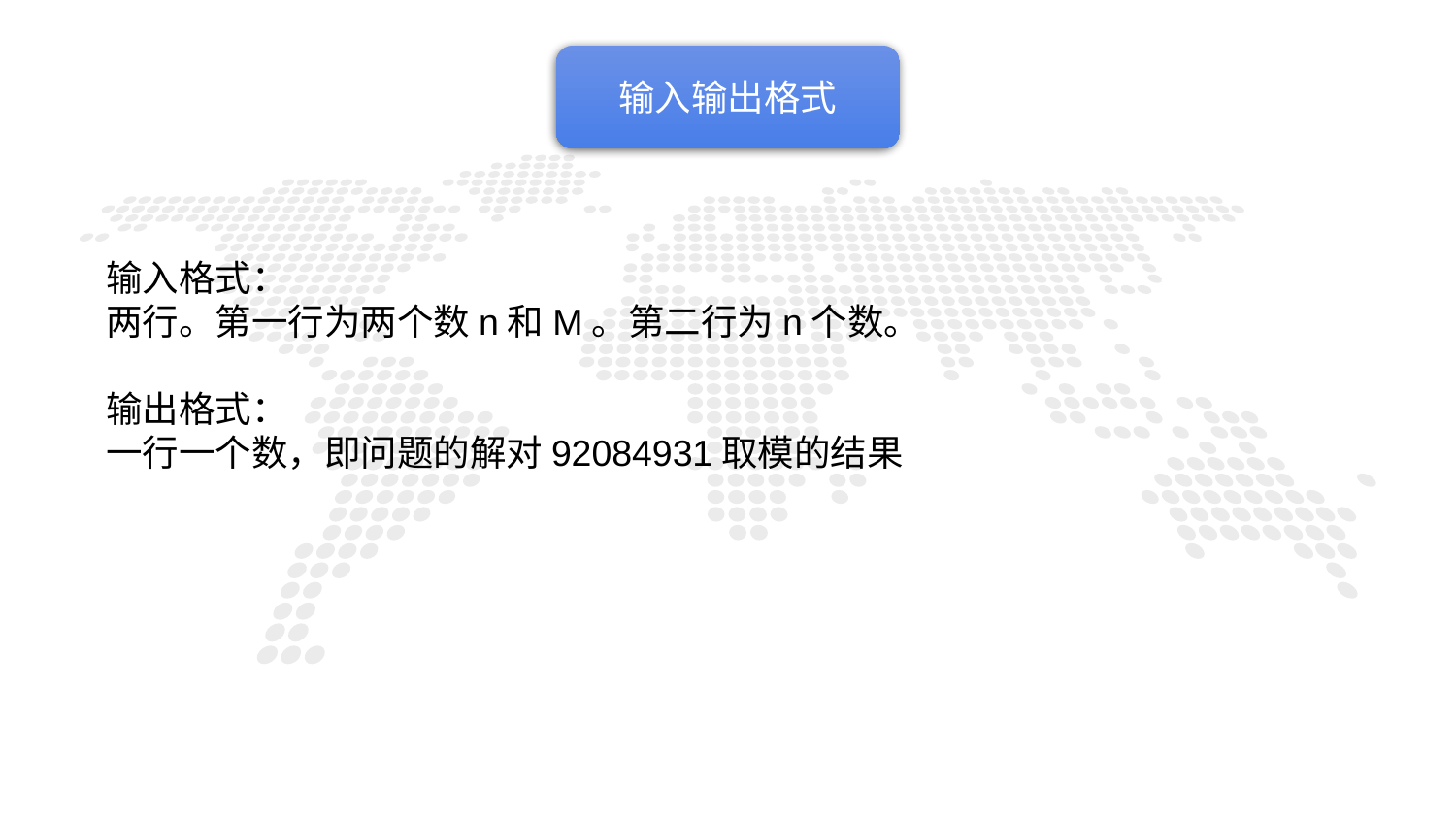

输入输出格式
输入格式：
两行。第一行为两个数n和M。第二行为n个数。

输出格式：
一行一个数，即问题的解对92084931取模的结果